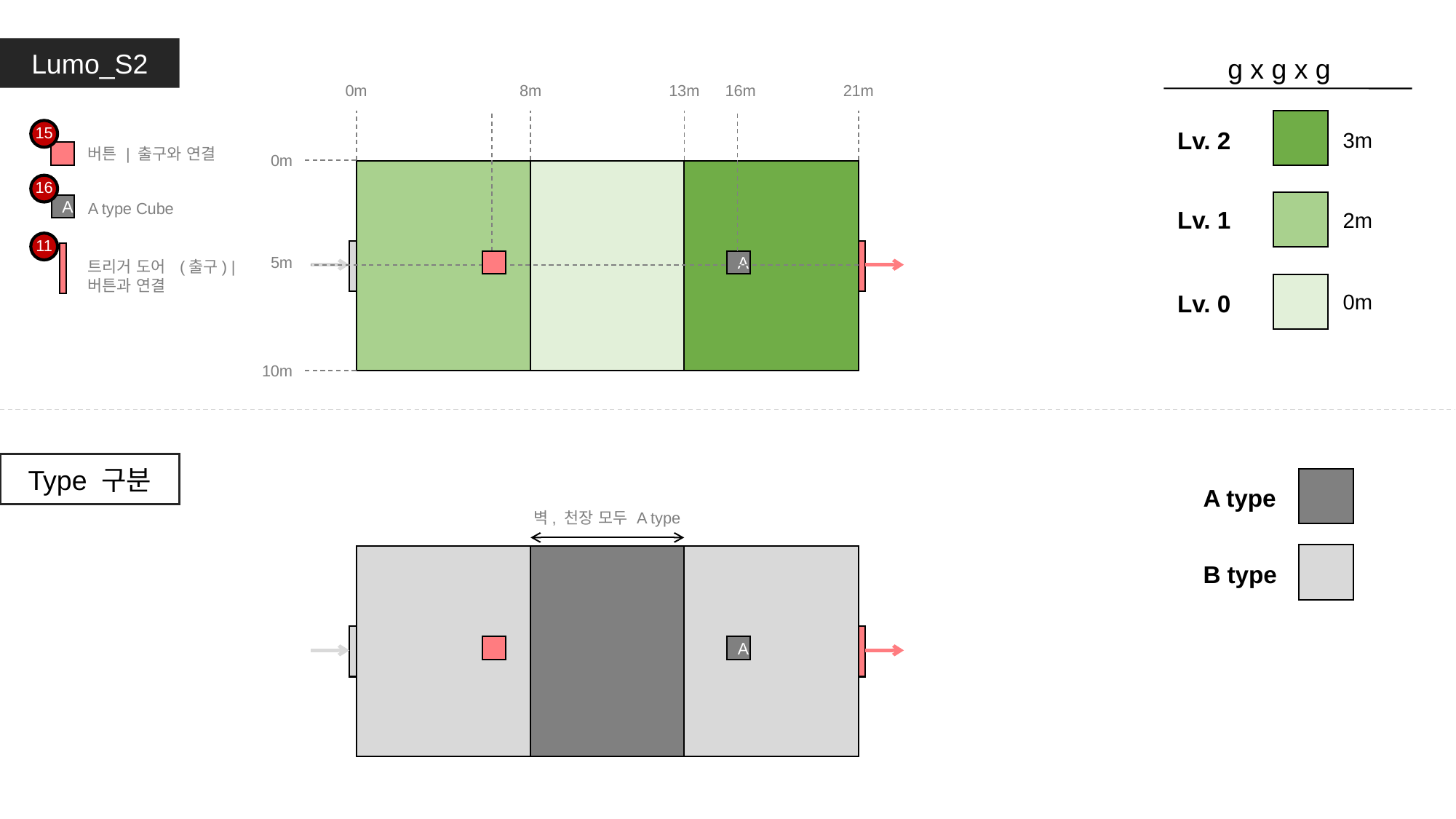

Lumo_S2
g x g x g

Lv. 2
3m

Lv. 1
2m

Lv. 0
0m
0m
8m
13m
16m
21m
15

버튼 | 출구와 연결

0m

16

A type Cube
A
11

5m

A
트리거 도어  (출구) | 버튼과 연결
10m
Type 구분

A type

B type
벽, 천장 모두 A type

A